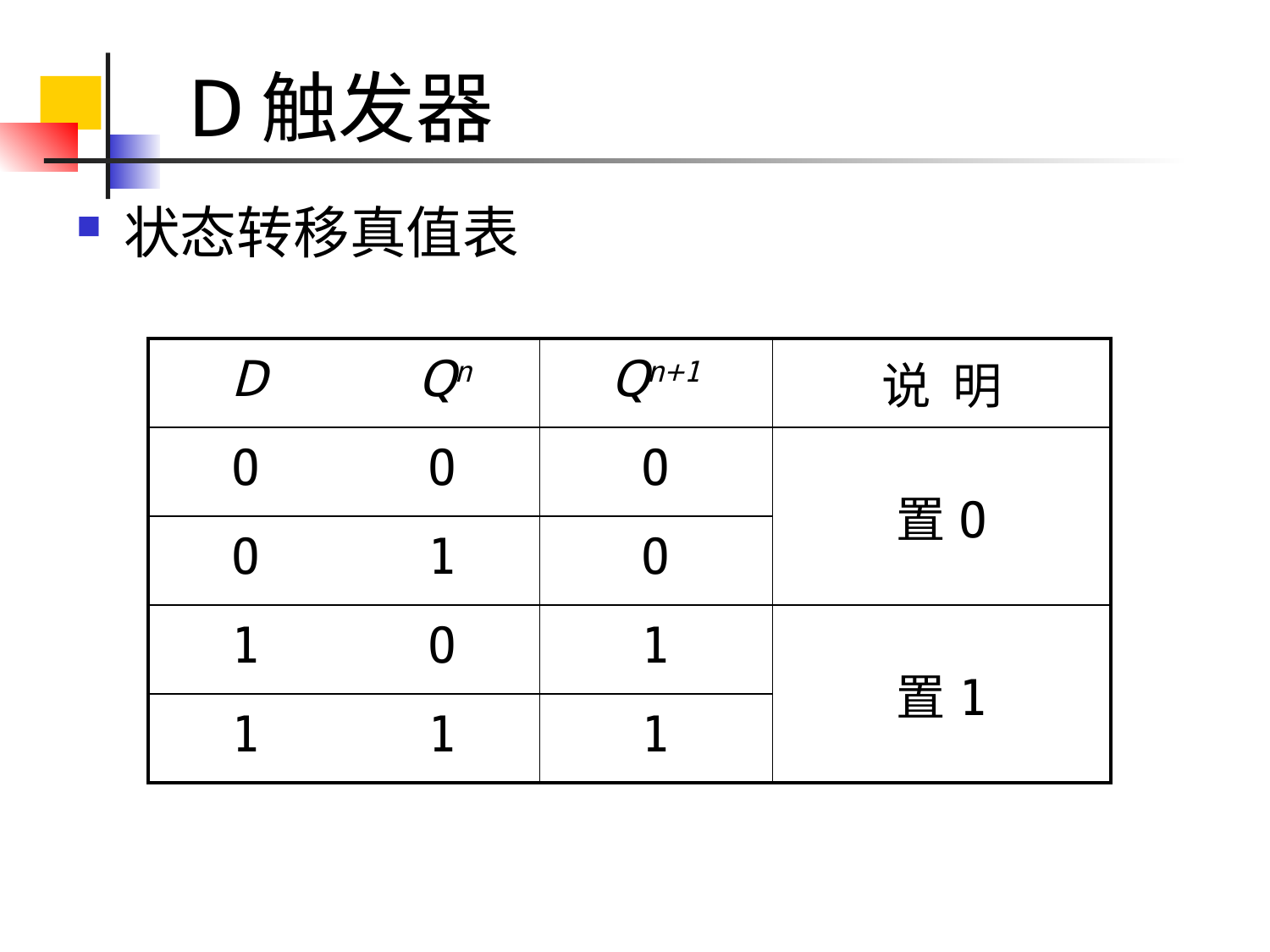

# D触发器
状态转移真值表
| D Qn | Qn+1 | 说 明 |
| --- | --- | --- |
| 0 0 | 0 | 置0 |
| 0 1 | 0 |  |
| 1 0 | 1 | 置1 |
| 1 1 | 1 |  |